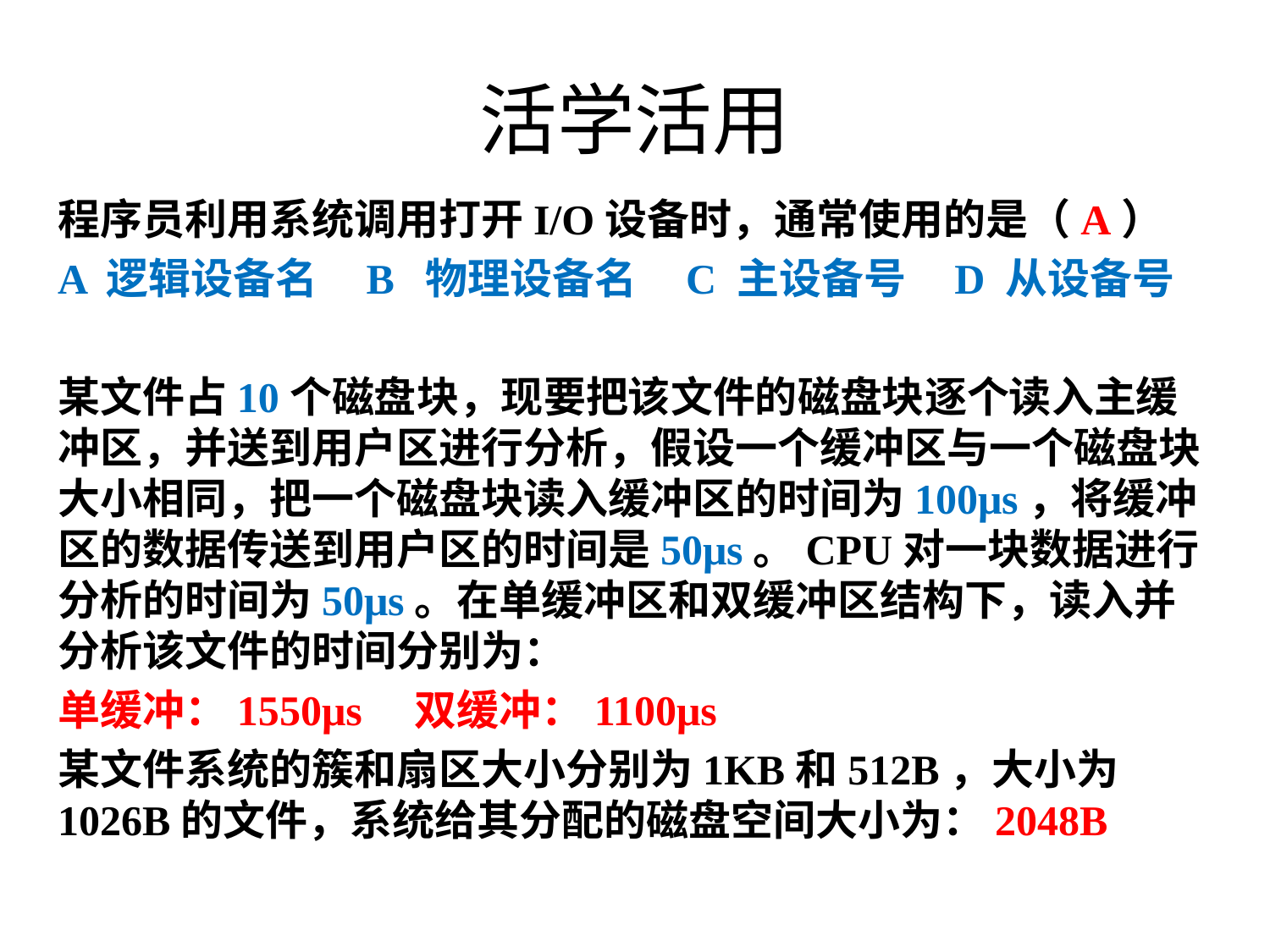

# 活学活用
程序员利用系统调用打开I/O设备时，通常使用的是（A）
A 逻辑设备名    B  物理设备名    C 主设备号    D 从设备号

某文件占10个磁盘块，现要把该文件的磁盘块逐个读入主缓冲区，并送到用户区进行分析，假设一个缓冲区与一个磁盘块大小相同，把一个磁盘块读入缓冲区的时间为100μs，将缓冲区的数据传送到用户区的时间是50μs。CPU对一块数据进行分析的时间为50μs。在单缓冲区和双缓冲区结构下，读入并分析该文件的时间分别为：
单缓冲：1550μs    双缓冲：1100μs
某文件系统的簇和扇区大小分别为1KB和512B，大小为1026B的文件，系统给其分配的磁盘空间大小为：2048B